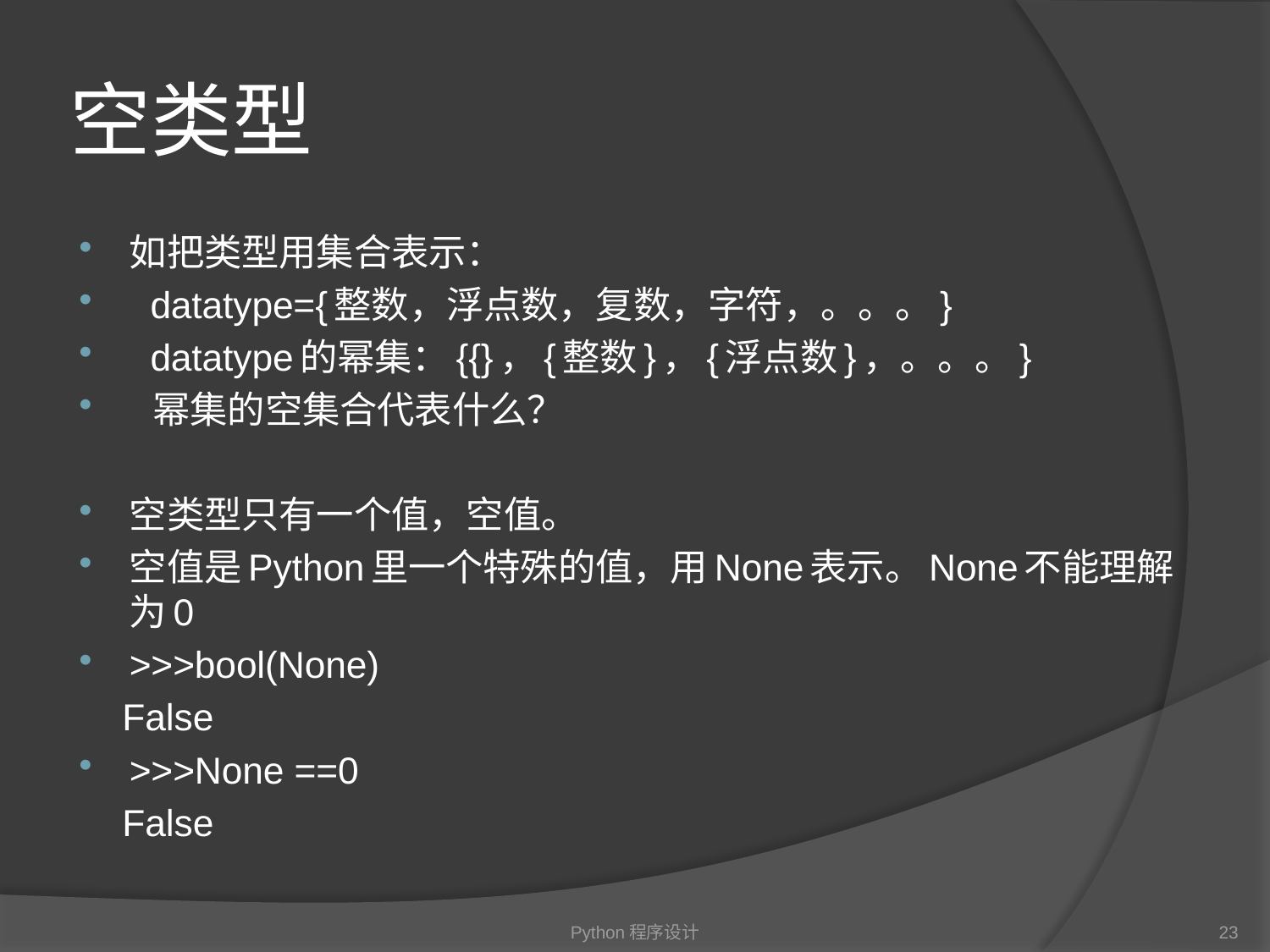

# 空类型
如把类型用集合表示：
  datatype={整数，浮点数，复数，字符，。。。}
  datatype的幂集：{{}，{整数}，{浮点数}，。。。}
  幂集的空集合代表什么？

空类型只有一个值，空值。
空值是Python里一个特殊的值，用None表示。None不能理解为0
>>>bool(None)
    False
>>>None ==0
    False

Python程序设计
23